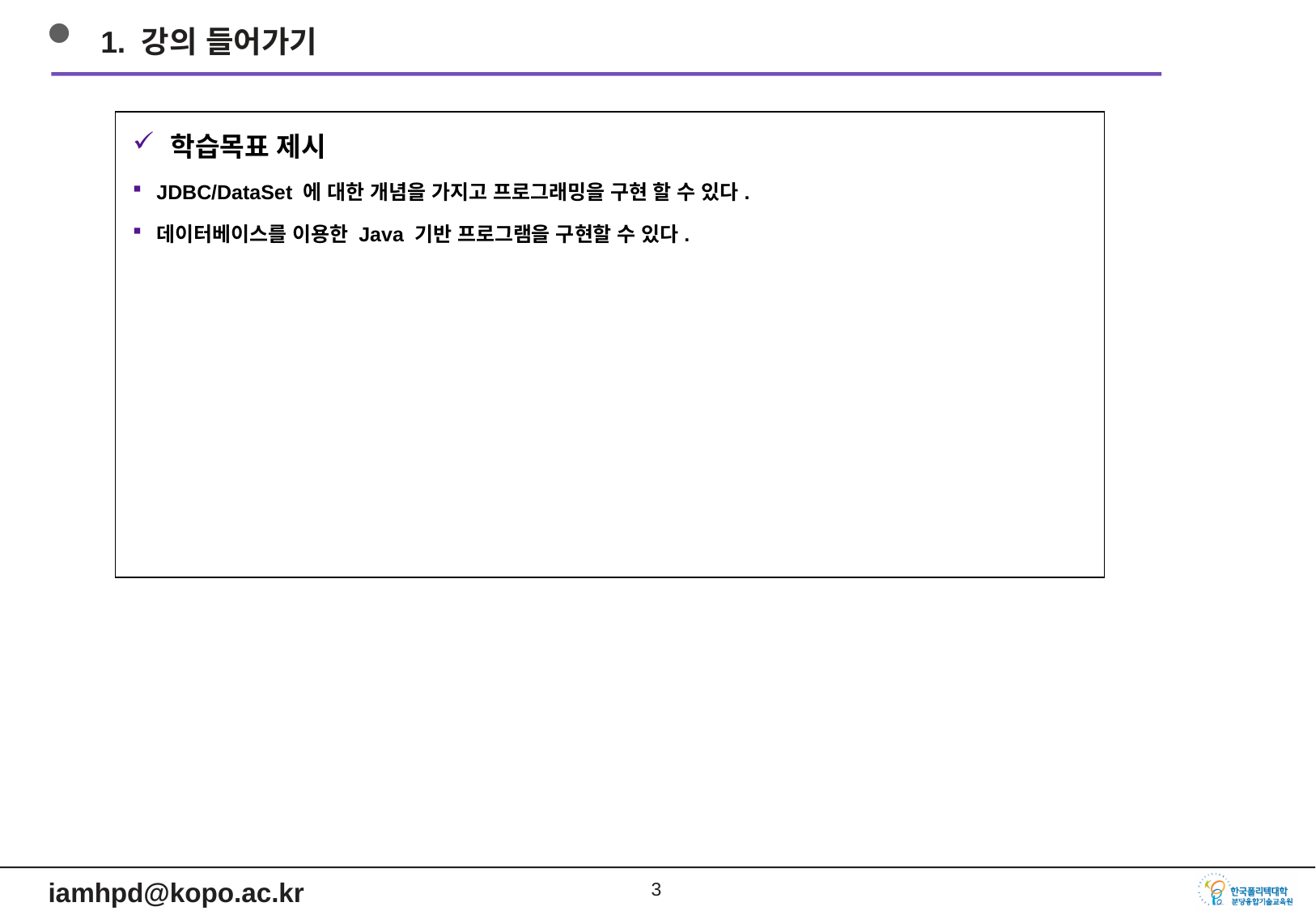

1. 강의 들어가기
학습목표 제시
JDBC/DataSet 에 대한 개념을 가지고 프로그래밍을 구현 할 수 있다.
데이터베이스를 이용한 Java 기반 프로그램을 구현할 수 있다.
3